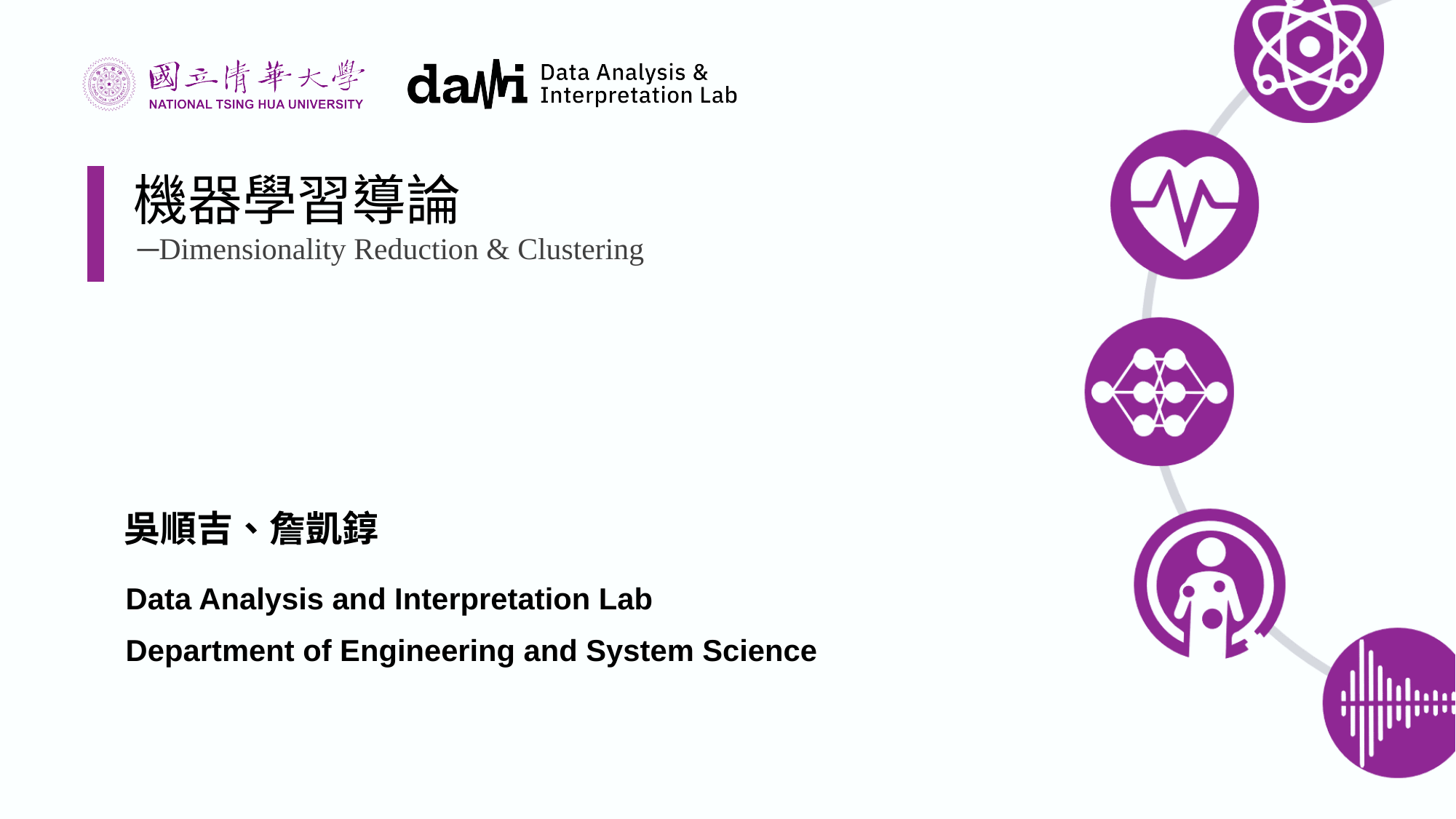

# 機器學習導論
─Dimensionality Reduction & Clustering
吳順吉、詹凱錞
Data Analysis and Interpretation Lab
Department of Engineering and System Science